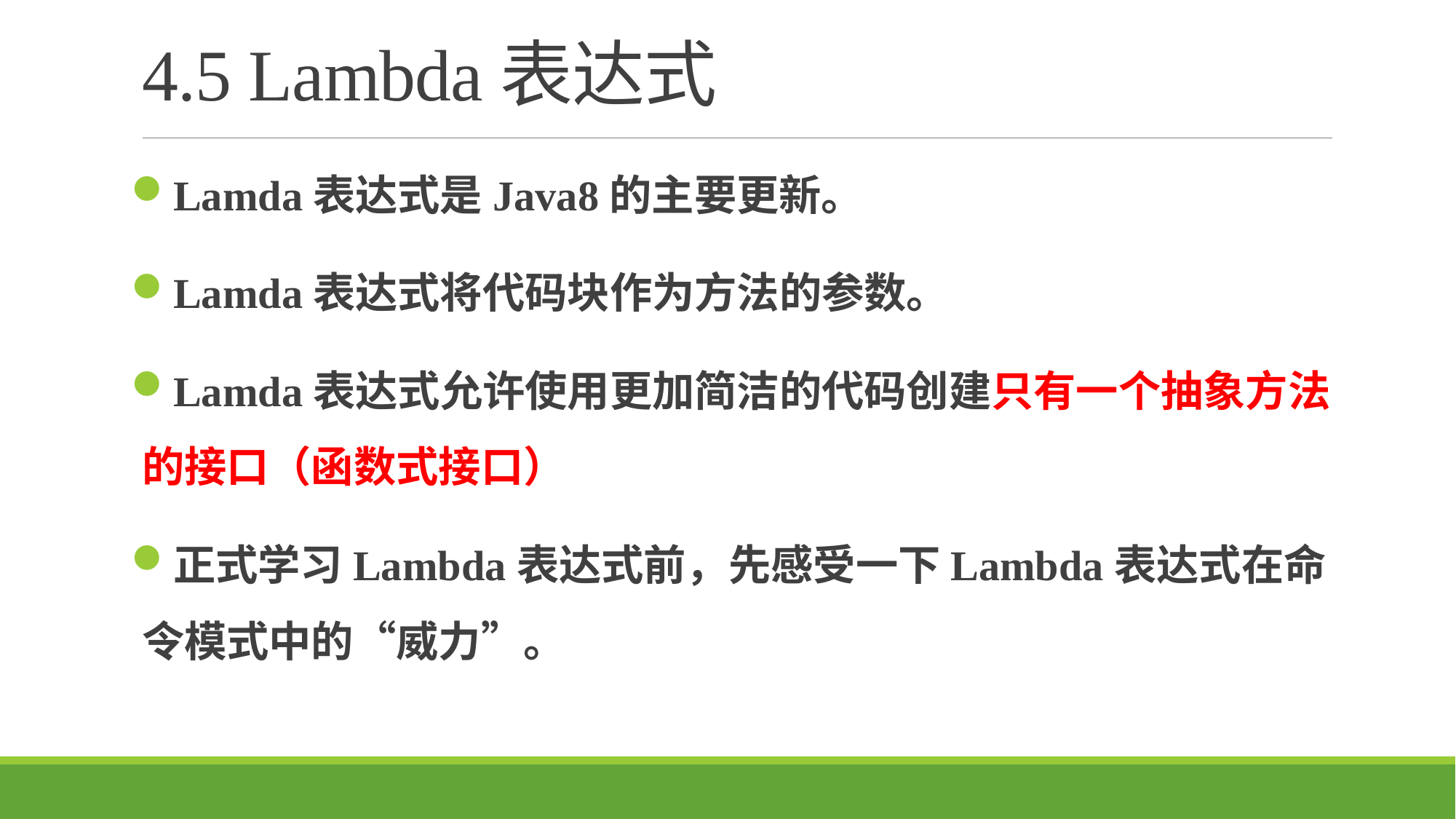

# 4.5 Lambda表达式
Lamda表达式是Java8的主要更新。
Lamda表达式将代码块作为方法的参数。
Lamda表达式允许使用更加简洁的代码创建只有一个抽象方法的接口（函数式接口）
正式学习Lambda表达式前，先感受一下Lambda表达式在命令模式中的“威力”。